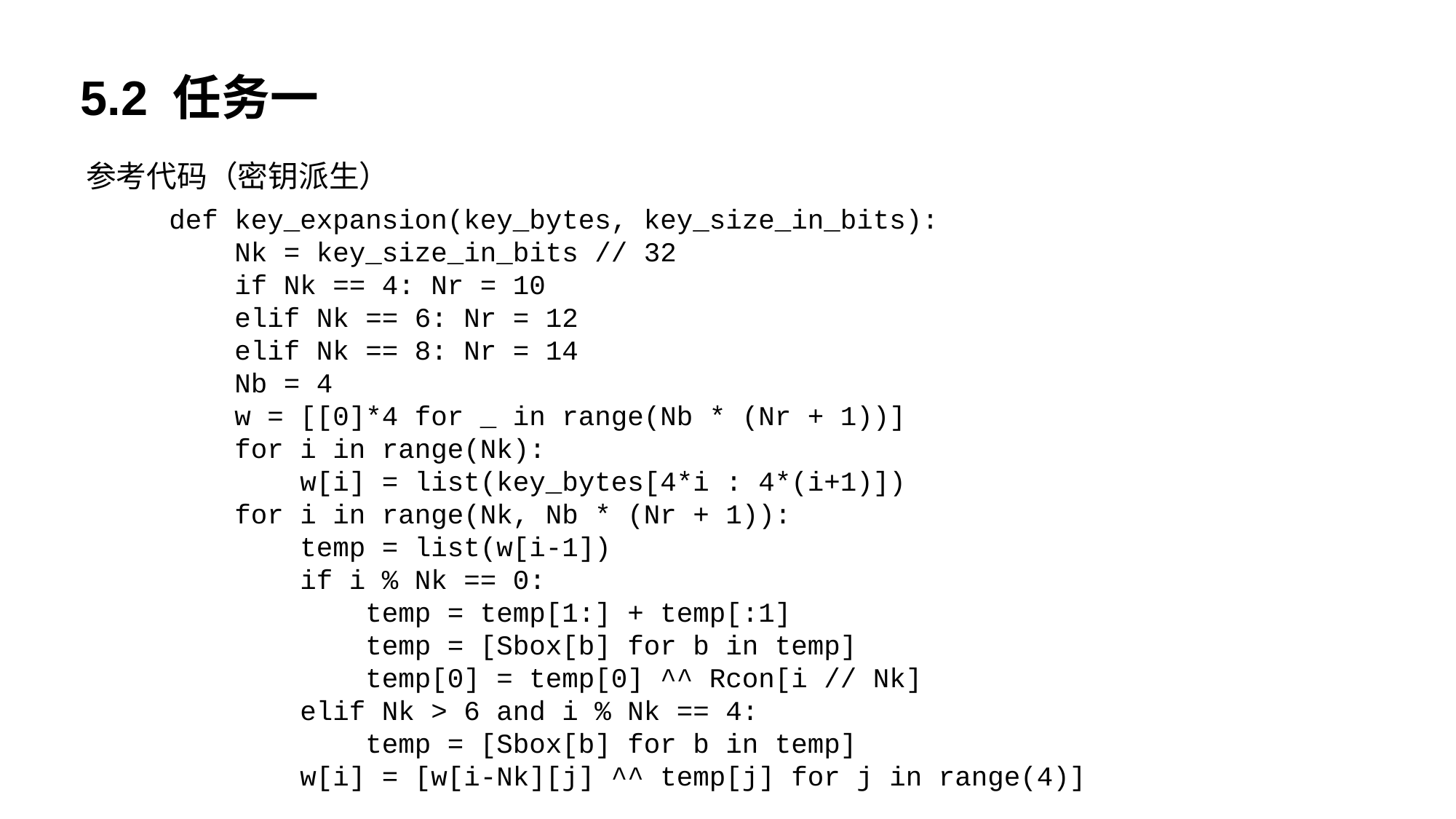

5.2 任务一
参考代码（密钥派生）
def key_expansion(key_bytes, key_size_in_bits):
    Nk = key_size_in_bits // 32
    if Nk == 4: Nr = 10
    elif Nk == 6: Nr = 12
    elif Nk == 8: Nr = 14
    Nb = 4
    w = [[0]*4 for _ in range(Nb * (Nr + 1))]
    for i in range(Nk):
        w[i] = list(key_bytes[4*i : 4*(i+1)])
    for i in range(Nk, Nb * (Nr + 1)):
        temp = list(w[i-1])
        if i % Nk == 0:
            temp = temp[1:] + temp[:1]
            temp = [Sbox[b] for b in temp]
            temp[0] = temp[0] ^^ Rcon[i // Nk]
        elif Nk > 6 and i % Nk == 4:
            temp = [Sbox[b] for b in temp]
        w[i] = [w[i-Nk][j] ^^ temp[j] for j in range(4)]